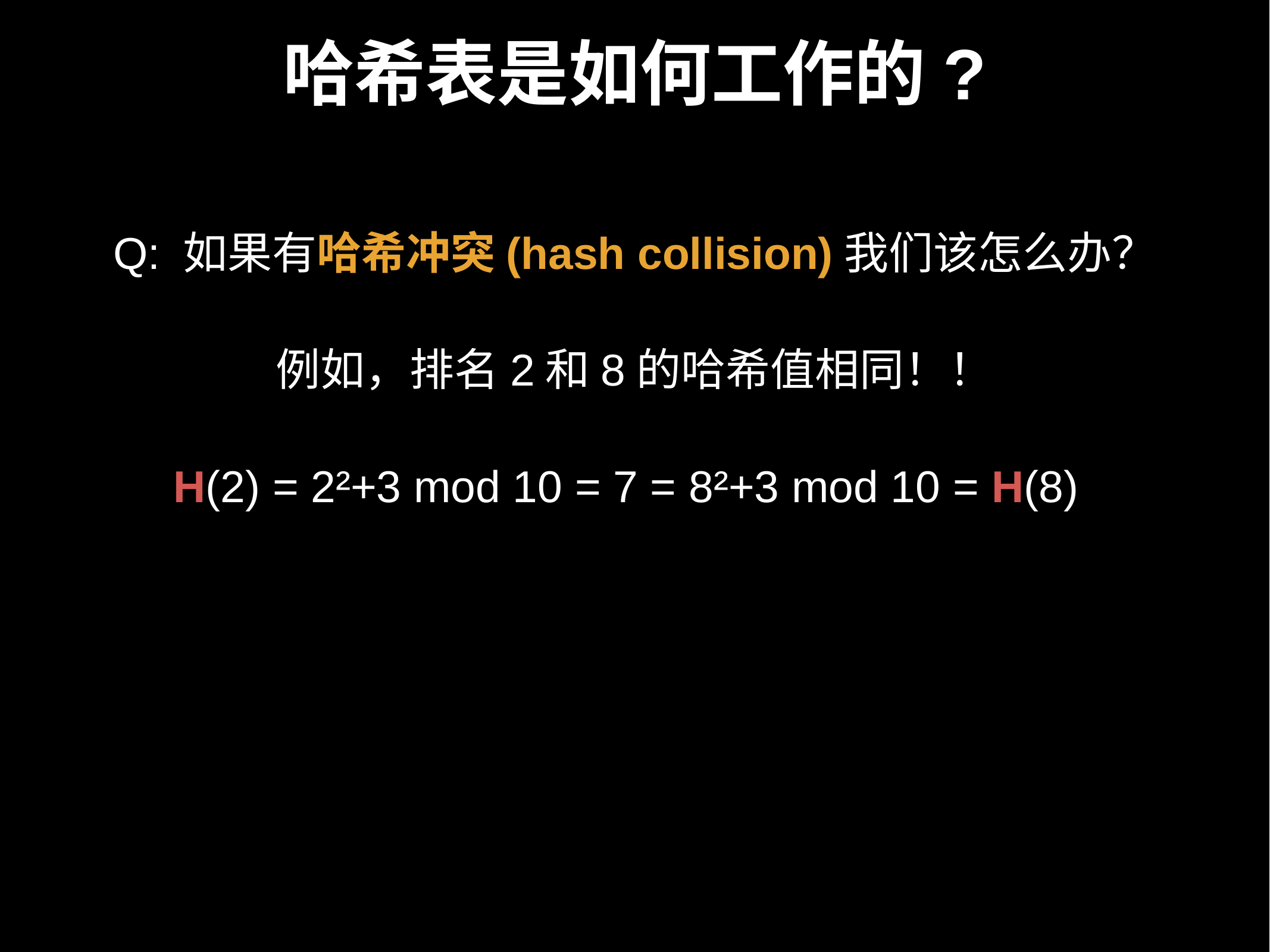

# 哈希表是如何工作的?
Q: 如果有哈希冲突(hash collision)我们该怎么办？
例如，排名2和8的哈希值相同！！
H(2) = 2²+3 mod 10 = 7 = 8²+3 mod 10 = H(8)